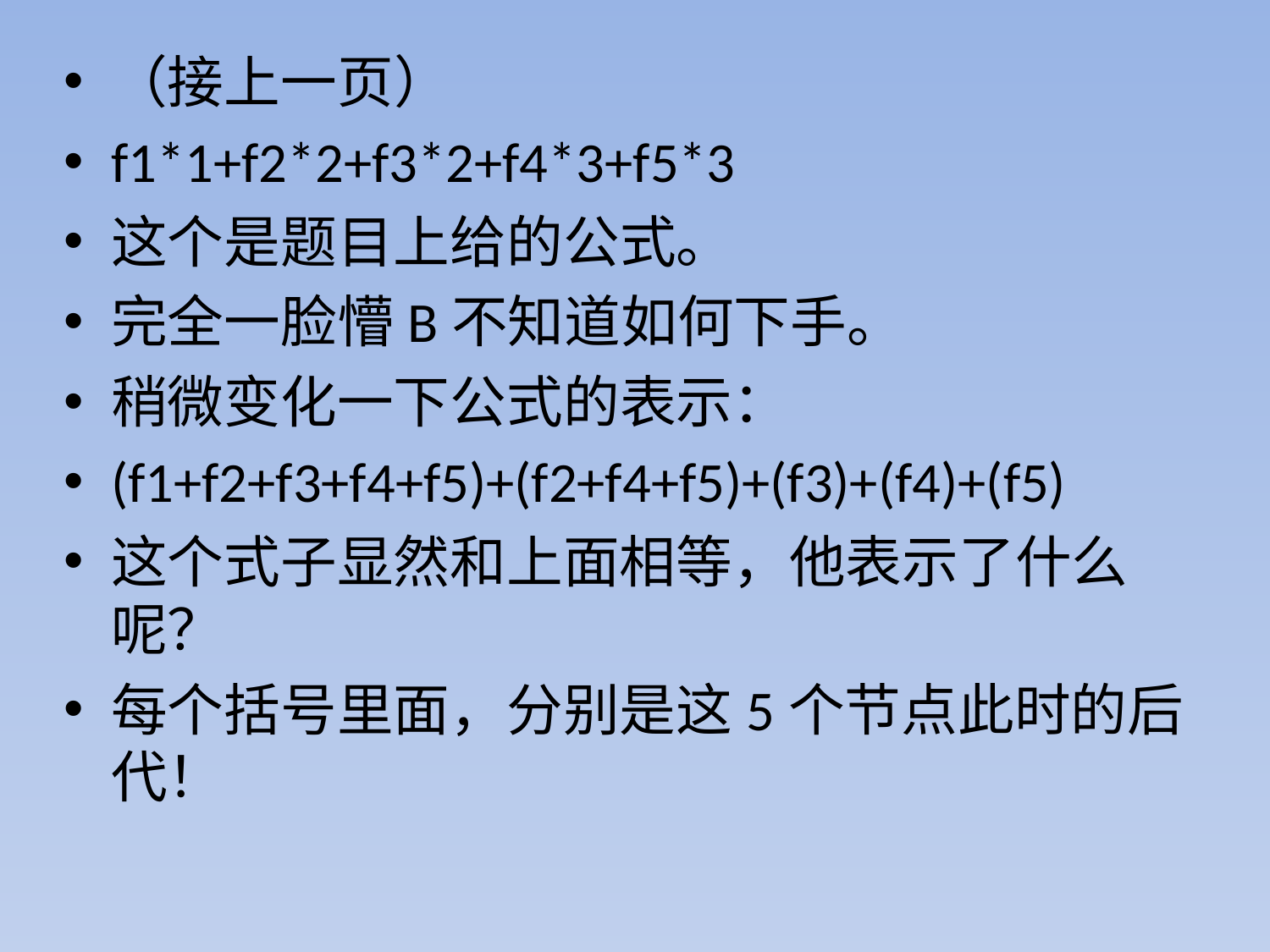

（接上一页）
f1*1+f2*2+f3*2+f4*3+f5*3
这个是题目上给的公式。
完全一脸懵B不知道如何下手。
稍微变化一下公式的表示：
(f1+f2+f3+f4+f5)+(f2+f4+f5)+(f3)+(f4)+(f5)
这个式子显然和上面相等，他表示了什么呢？
每个括号里面，分别是这5个节点此时的后代！